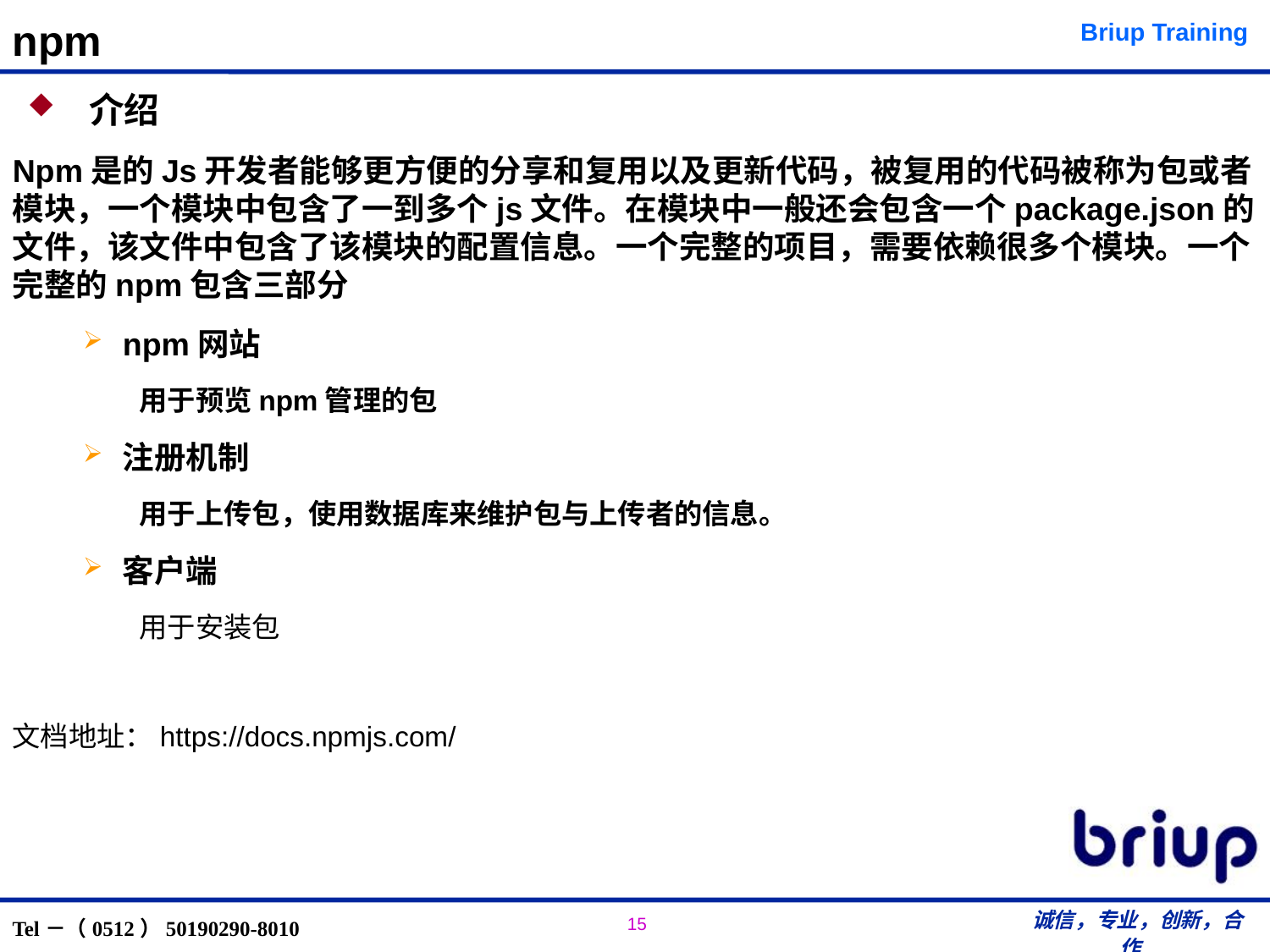

# npm
 介绍
Npm是的Js开发者能够更方便的分享和复用以及更新代码，被复用的代码被称为包或者模块，一个模块中包含了一到多个js文件。在模块中一般还会包含一个package.json的文件，该文件中包含了该模块的配置信息。一个完整的项目，需要依赖很多个模块。一个完整的npm包含三部分
npm网站
	用于预览npm管理的包
注册机制
	用于上传包，使用数据库来维护包与上传者的信息。
客户端
	用于安装包

文档地址：https://docs.npmjs.com/